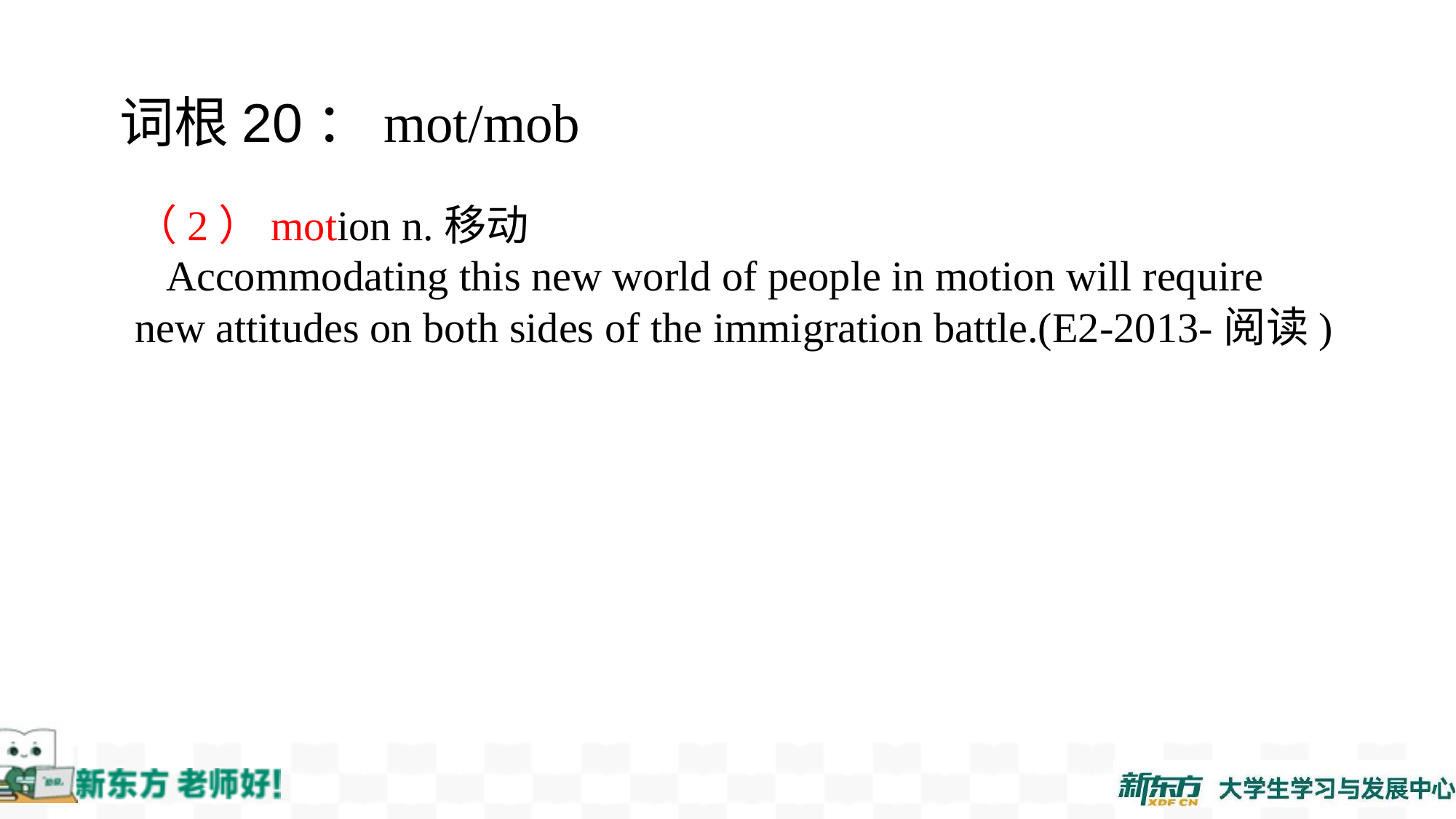

词根20：mot/mob
（2）motion n.移动
   Accommodating this new world of people in motion will require new attitudes on both sides of the immigration battle.(E2-2013-阅读)